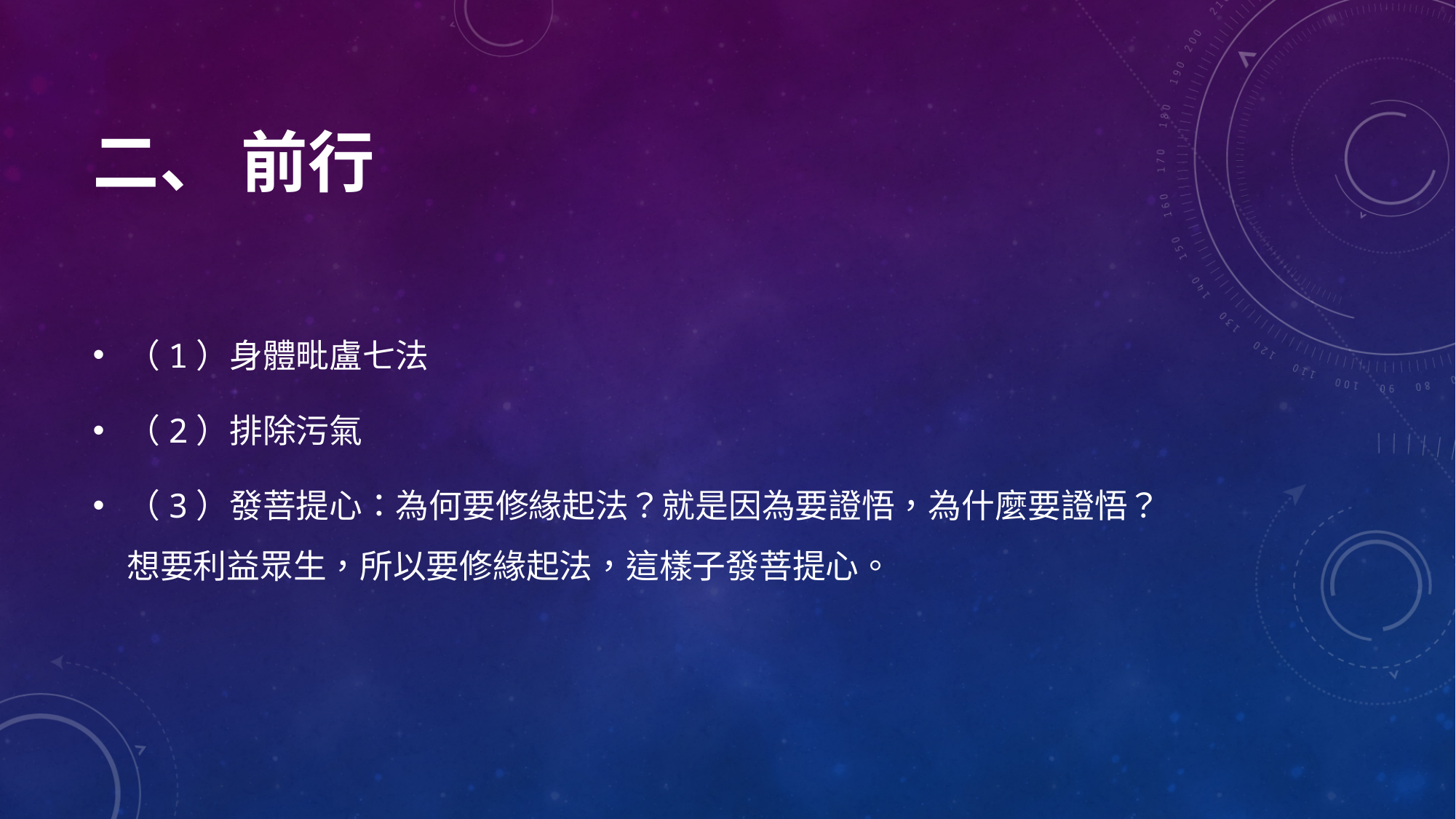

# 二、 前行
（1）身體毗盧七法
（2）排除污氣
（3）發菩提心：為何要修緣起法？就是因為要證悟，為什麼要證悟？想要利益眾生，所以要修緣起法，這樣子發菩提心。